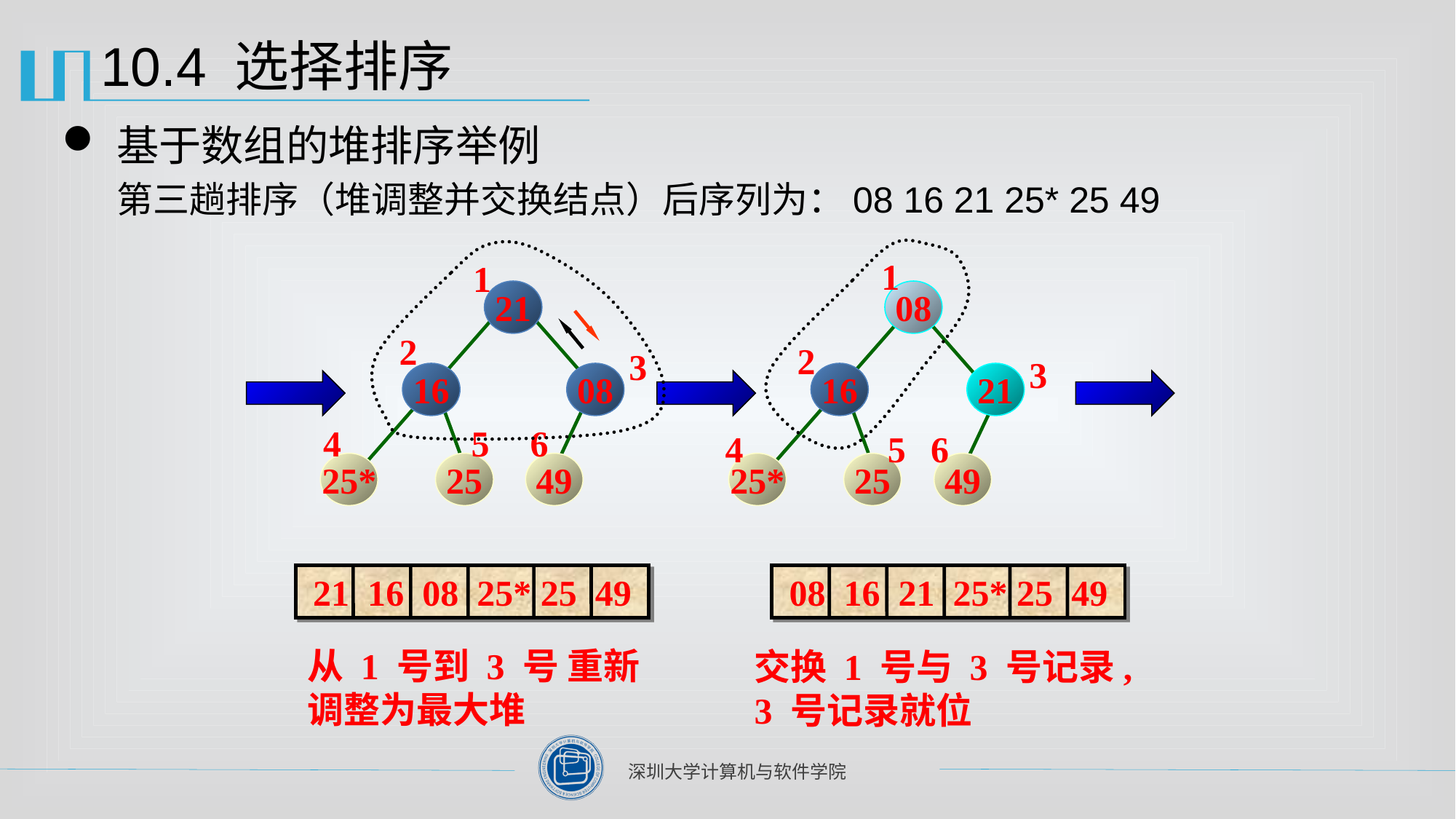

# 10.4 选择排序
基于数组的堆排序举例
第三趟排序（堆调整并交换结点）后序列为：08 16 21 25* 25 49

1
1
21
08

2
2
3
3
16
08
16
21

4
5
6
4
5
6
25*
25
49
25*
25
49
21  16  08  25* 25  49

08  16  21  25* 25  49

从 1 号到 3 号 重新
调整为最大堆
交换 1 号与 3 号记录,
3 号记录就位
71